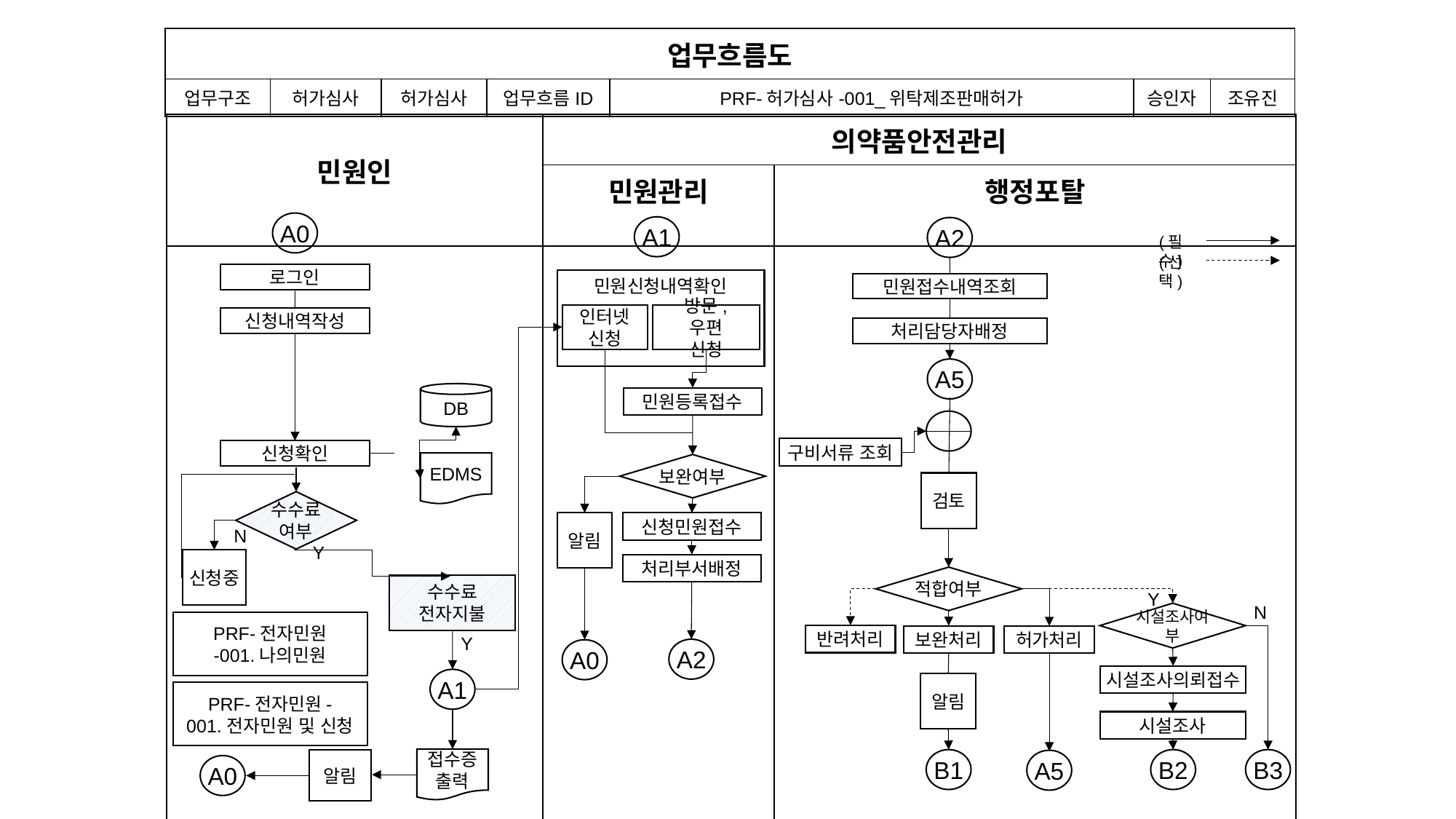

| 업무흐름도 |  |  |  |  |  |  |
| --- | --- | --- | --- | --- | --- | --- |
| 업무구조 | 허가심사 | 허가심사 | 업무흐름ID | PRF-허가심사-001\_위탁제조판매허가 | 승인자 | 조유진 |
| 민원인 | 의약품안전관리 |  |
| --- | --- | --- |
|  | 민원관리 | 행정포탈 |
|  |  |  |
A0
A1
A2
(필수)
(선택)
로그인
민원신청내역확인

민원접수내역조회
인터넷
신청
방문, 우편
신청
신청내역작성
처리담당자배정
A5
DB
민원등록접수

구비서류 조회
신청확인
EDMS
보완여부
검토
수수료
여부
알림
신청민원접수
N
Y
신청중
처리부서배정
적합여부
수수료
전자지불
Y
N
시설조사여부
PRF-전자민원
-001.나의민원
반려처리
보완처리
허가처리
Y
A2
A0
시설조사의뢰접수
A1
알림
PRF-전자민원-
001.전자민원 및 신청
시설조사
접수증
출력
B1
B2
B3
알림
A5
A0